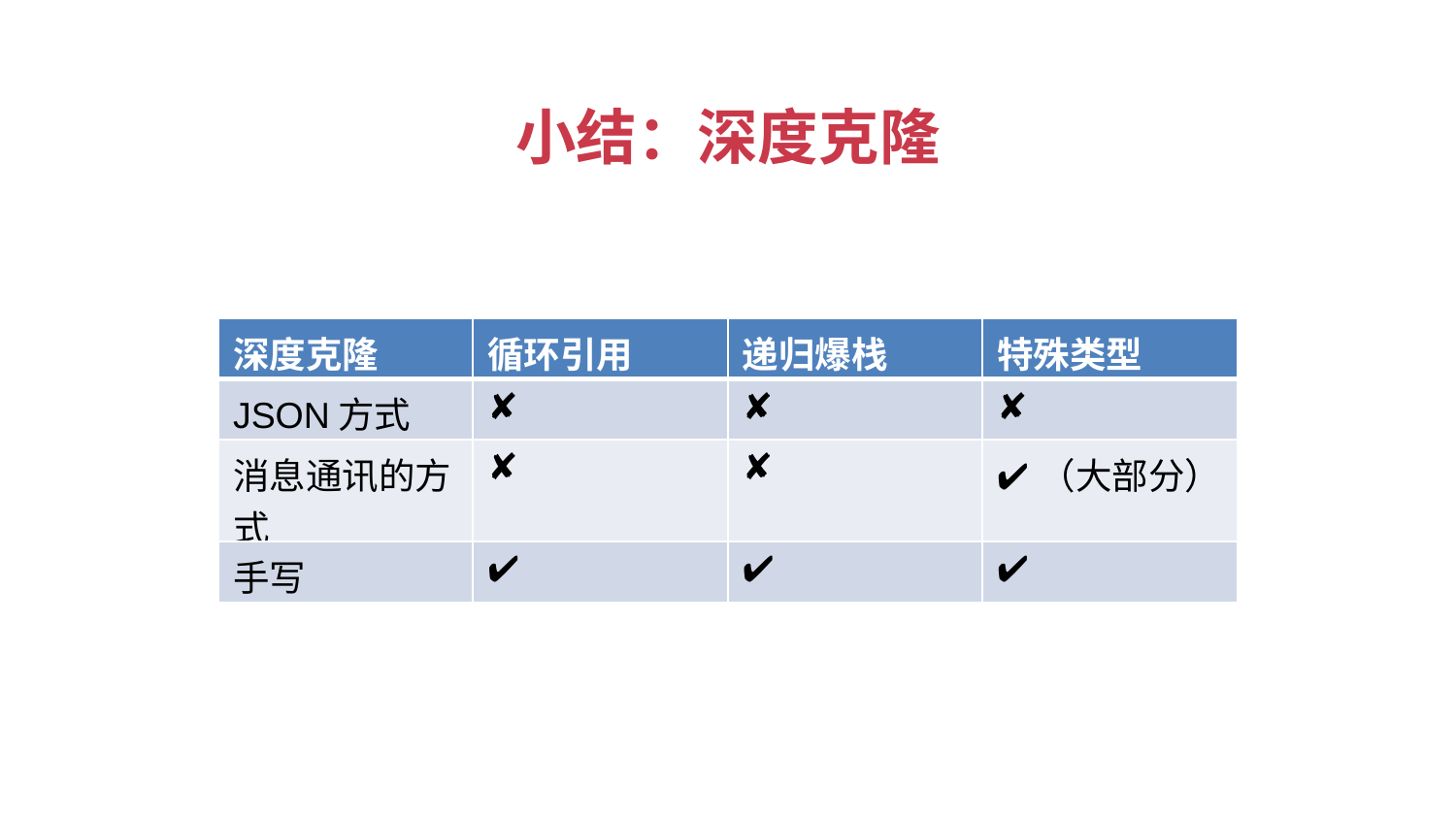

小结：深度克隆
| 深度克隆 | 循环引用 | 递归爆栈 | 特殊类型 |
| --- | --- | --- | --- |
| JSON方式 | ✘ | ✘ | ✘ |
| 消息通讯的方式 | ✘ | ✘ | ✔（大部分） |
| 手写 | ✔ | ✔ | ✔ |